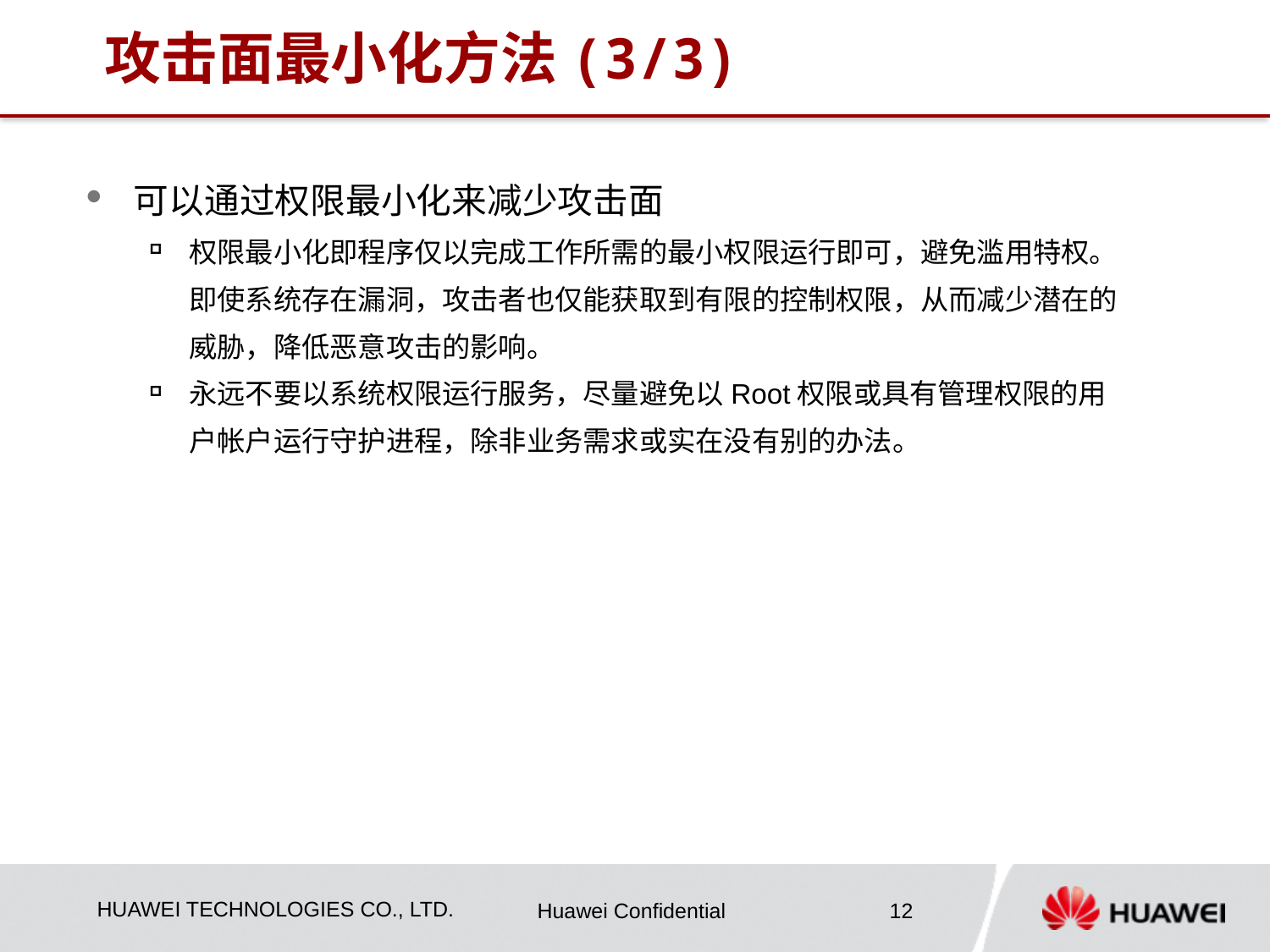

# 攻击面最小化方法(3/3)
可以通过权限最小化来减少攻击面
权限最小化即程序仅以完成工作所需的最小权限运行即可，避免滥用特权。即使系统存在漏洞，攻击者也仅能获取到有限的控制权限，从而减少潜在的威胁，降低恶意攻击的影响。
永远不要以系统权限运行服务，尽量避免以Root权限或具有管理权限的用户帐户运行守护进程，除非业务需求或实在没有别的办法。